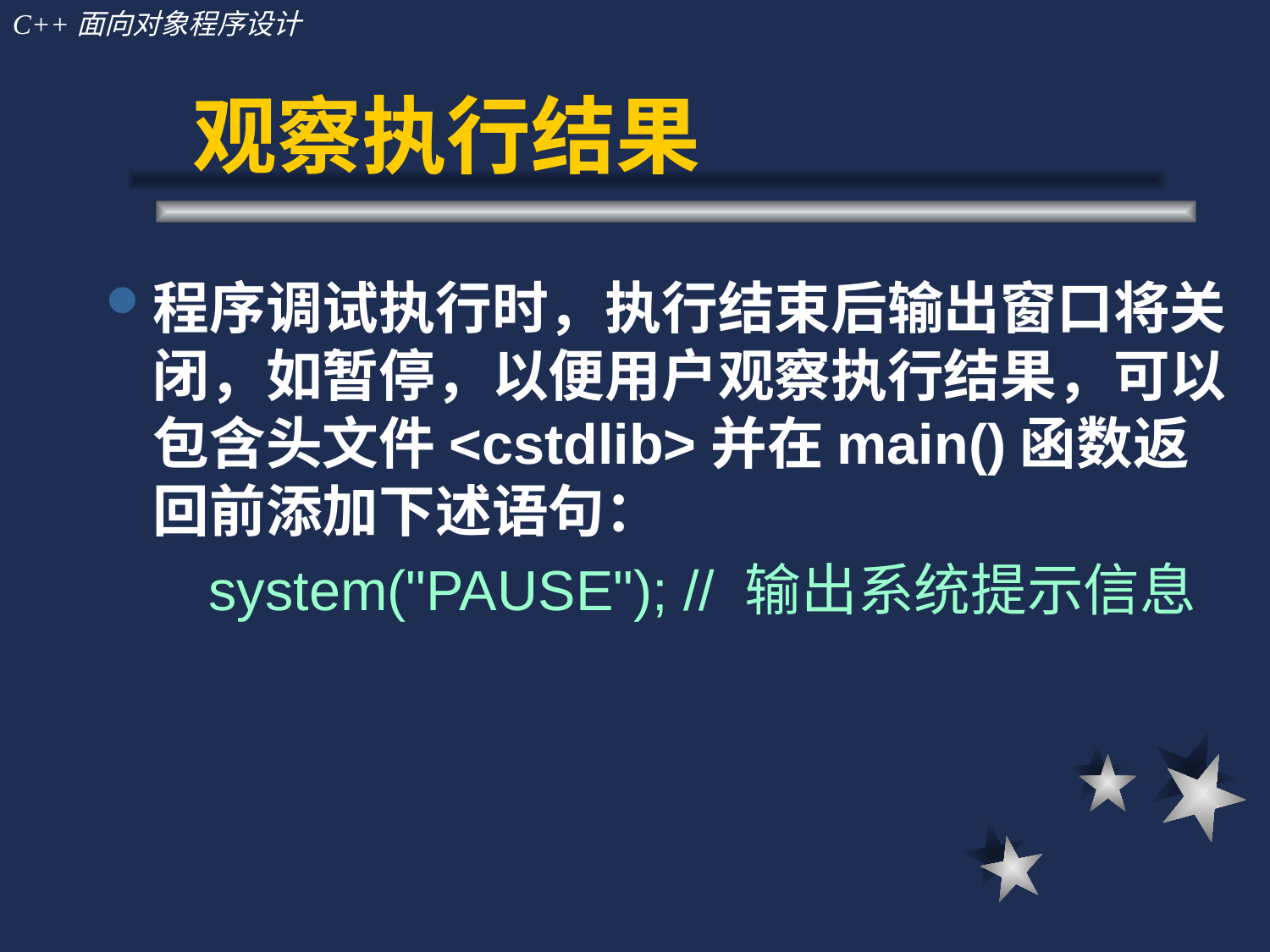

# 观察执行结果
程序调试执行时，执行结束后输出窗口将关闭，如暂停，以便用户观察执行结果，可以包含头文件<cstdlib>并在main()函数返回前添加下述语句：
	system("PAUSE"); // 输出系统提示信息

33